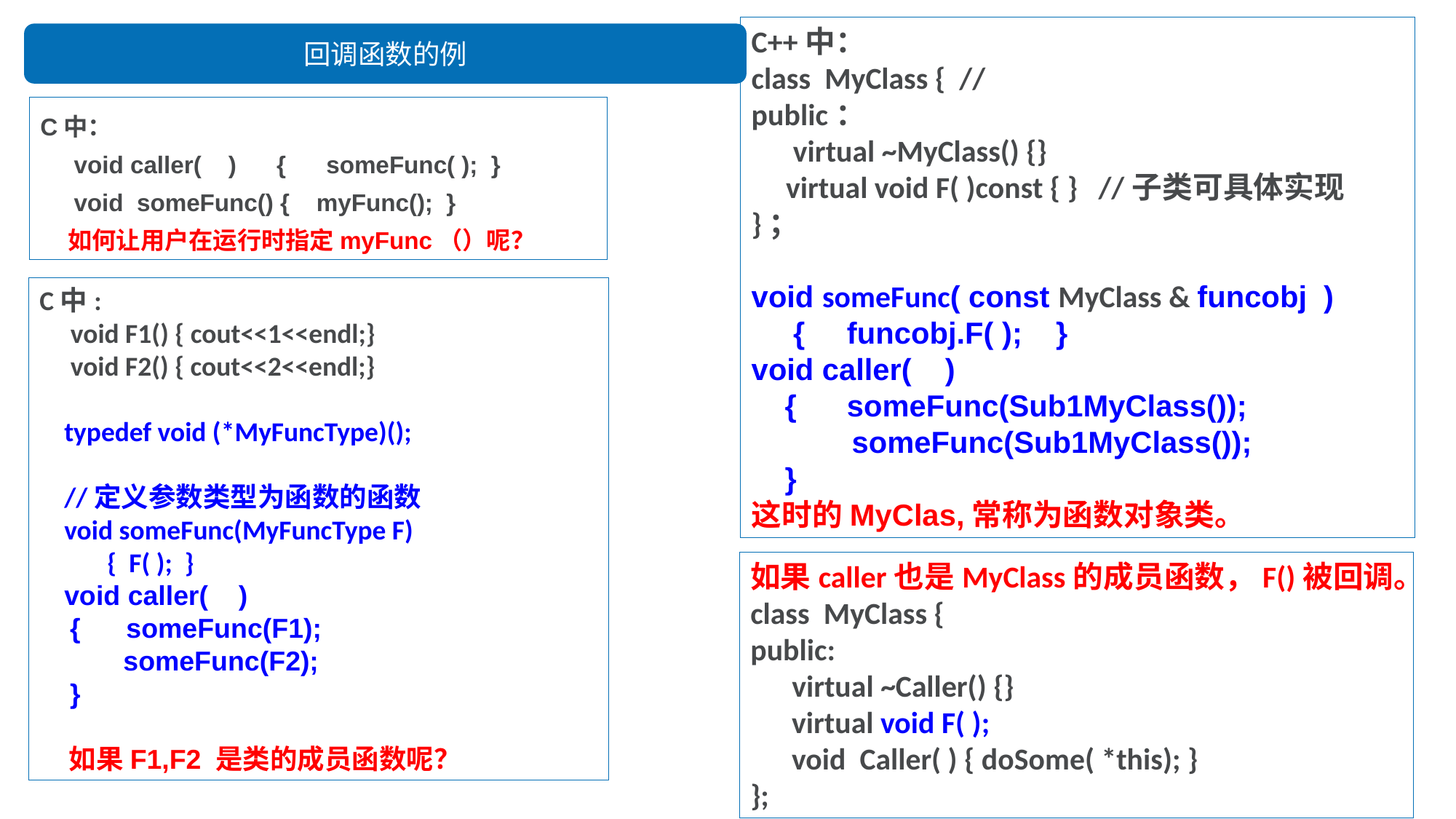

C++中：
class  MyClass {  //
public：
     virtual ~MyClass() {}
     virtual void F( )const { }   //子类可具体实现
}；
void someFunc( const MyClass & funcobj  )
     {     funcobj.F( );    }
void caller(    )
    {      someFunc(Sub1MyClass());
            someFunc(Sub1MyClass());
    }
这时的MyClas,常称为函数对象类。
回调函数的例
C中：
     void caller(    )      {      someFunc( );  }
     void  someFunc() {    myFunc();  }
    如何让用户在运行时指定myFunc（）呢？
C中:
     void F1() { cout<<1<<endl;}
     void F2() { cout<<2<<endl;}
    typedef void (*MyFuncType)();
    //定义参数类型为函数的函数
    void someFunc(MyFuncType F)
           {  F( );  }
    void caller(    )
    {      someFunc(F1);
           someFunc(F2);
    }
   如果F1,F2 是类的成员函数呢？
如果caller也是MyClass的成员函数，F()被回调。class  MyClass {
public:
      virtual ~Caller() {}
      virtual void F( );
      void  Caller( ) { doSome( *this); }
};